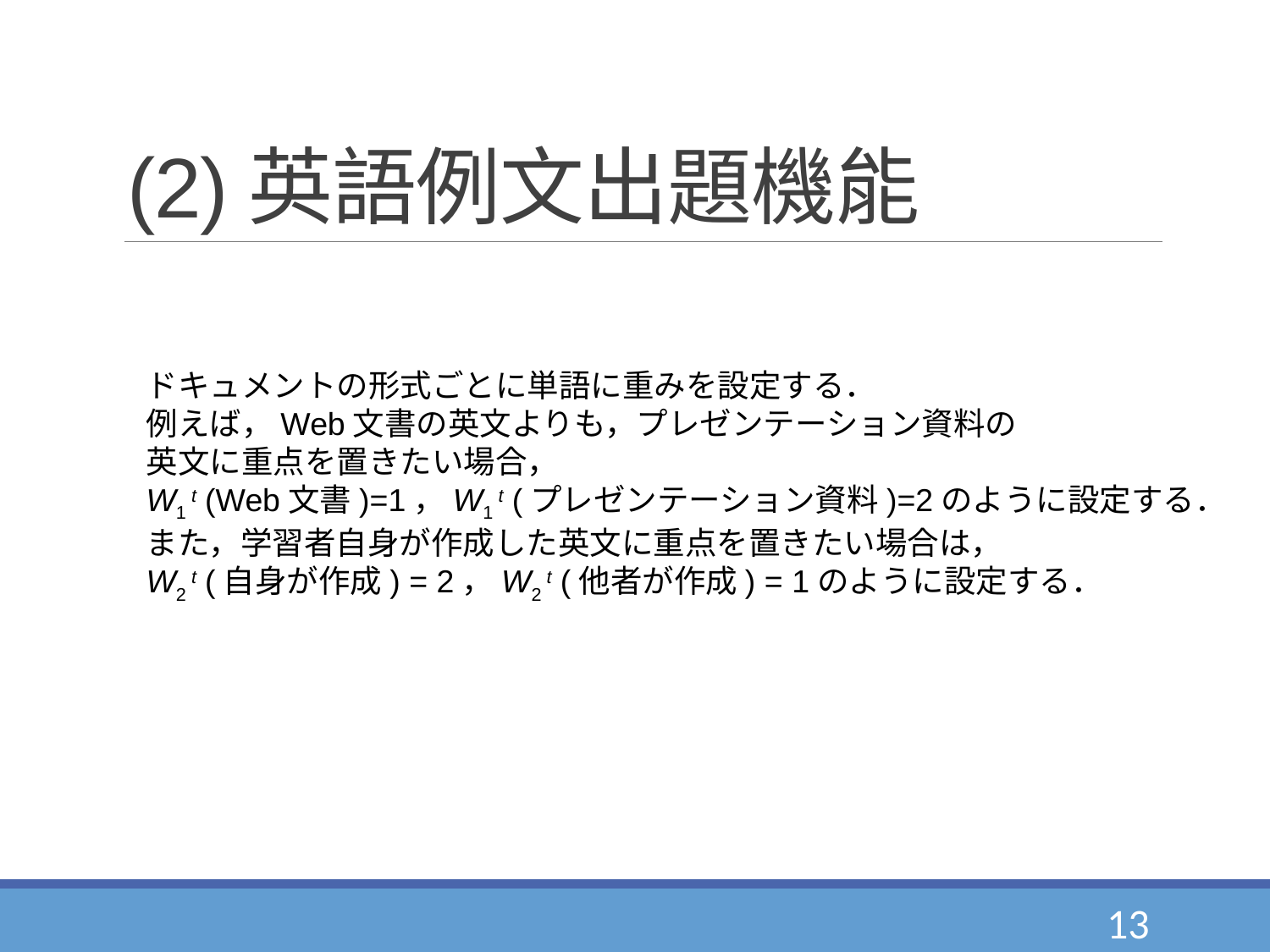

# (2)英語例文出題機能
ドキュメントの形式ごとに単語に重みを設定する．
例えば，Web文書の英文よりも，プレゼンテーション資料の
英文に重点を置きたい場合，
W1 t (Web文書)=1，W1 t (プレゼンテーション資料)=2のように設定する．
また，学習者自身が作成した英文に重点を置きたい場合は，
W2 t (自身が作成) = 2，W2 t (他者が作成) = 1のように設定する．

13